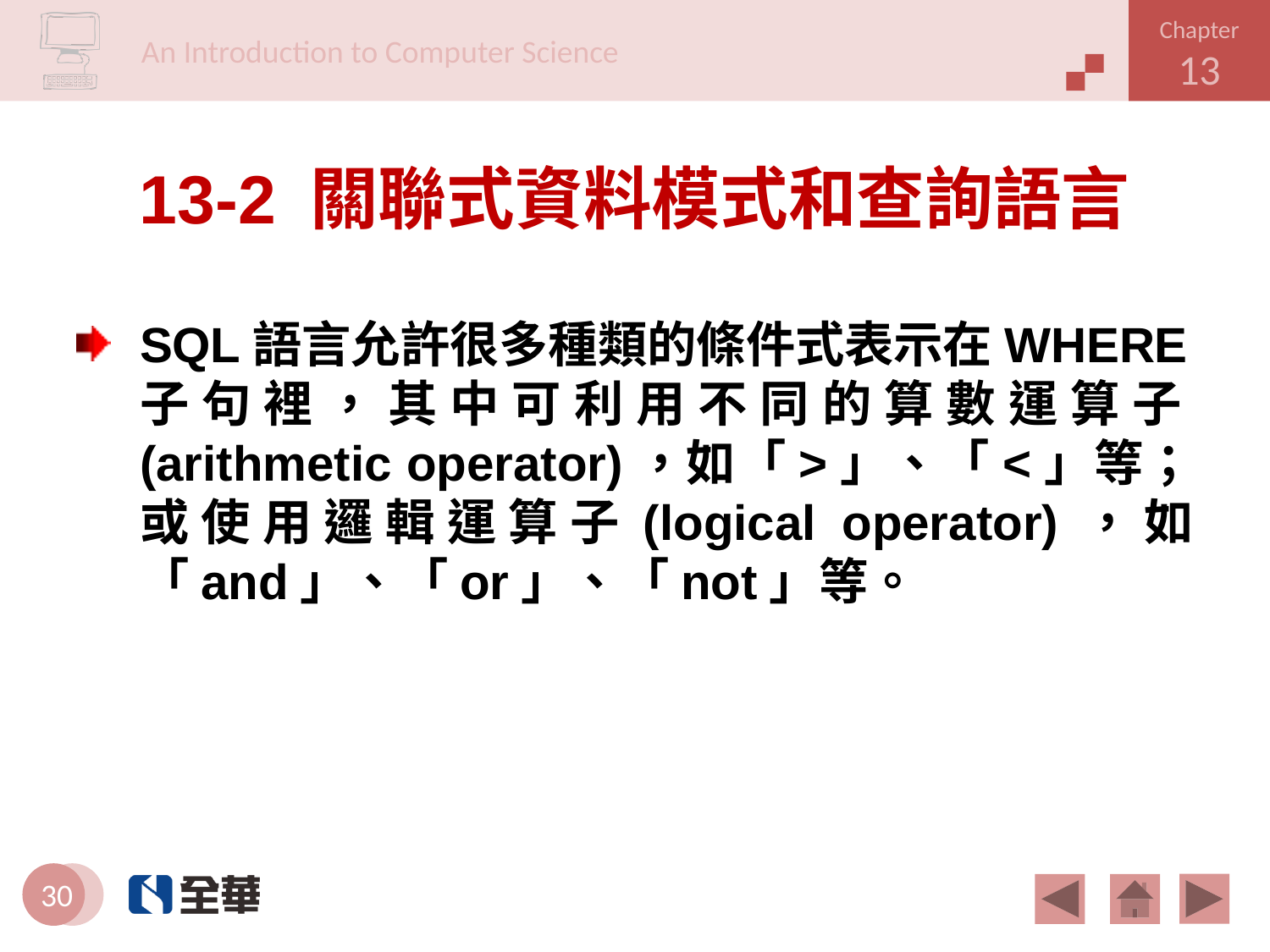

# 13-2 關聯式資料模式和查詢語言
SQL語言允許很多種類的條件式表示在WHERE子句裡，其中可利用不同的算數運算子(arithmetic operator)，如「>」、「<」等；或使用邏輯運算子(logical operator)，如「and」、「or」、「not」等。